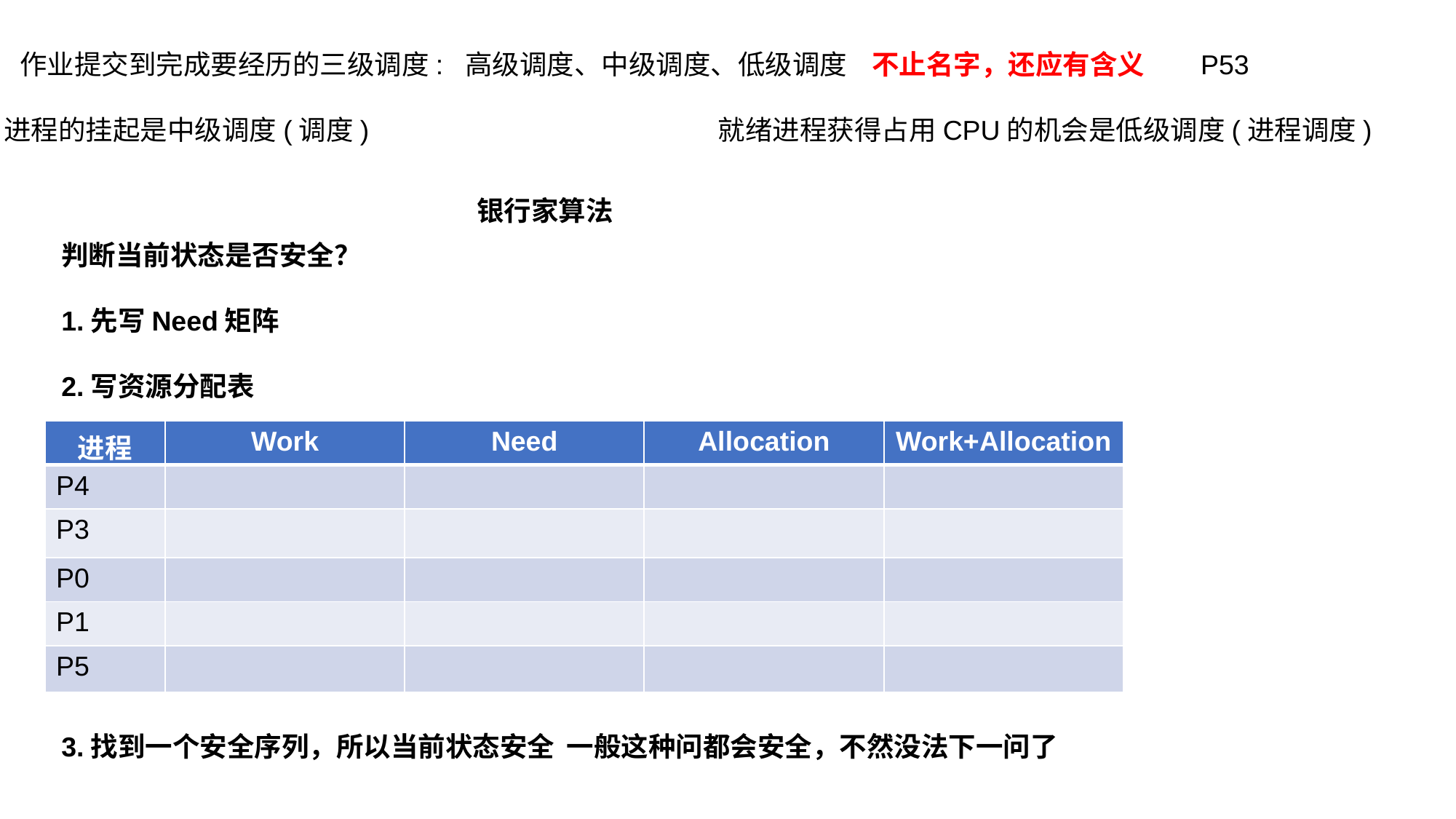

!!!!   作业提交到完成要经历的三级调度:  高级调度、中级调度、低级调度    不止名字，还应有含义        P53

       进程的挂起是中级调度(调度)   			就绪进程获得占用CPU的机会是低级调度(进程调度)
银行家算法
判断当前状态是否安全？

1.先写Need矩阵

2.写资源分配表

3.找到一个安全序列，所以当前状态安全  一般这种问都会安全，不然没法下一问了
| 进程 | Work | Need | Allocation | Work+Allocation |
| --- | --- | --- | --- | --- |
| P4 |  |  |  |  |
| P3 |  |  |  |  |
| P0 |  |  |  |  |
| P1 |  |  |  |  |
| P5 |  |  |  |  |